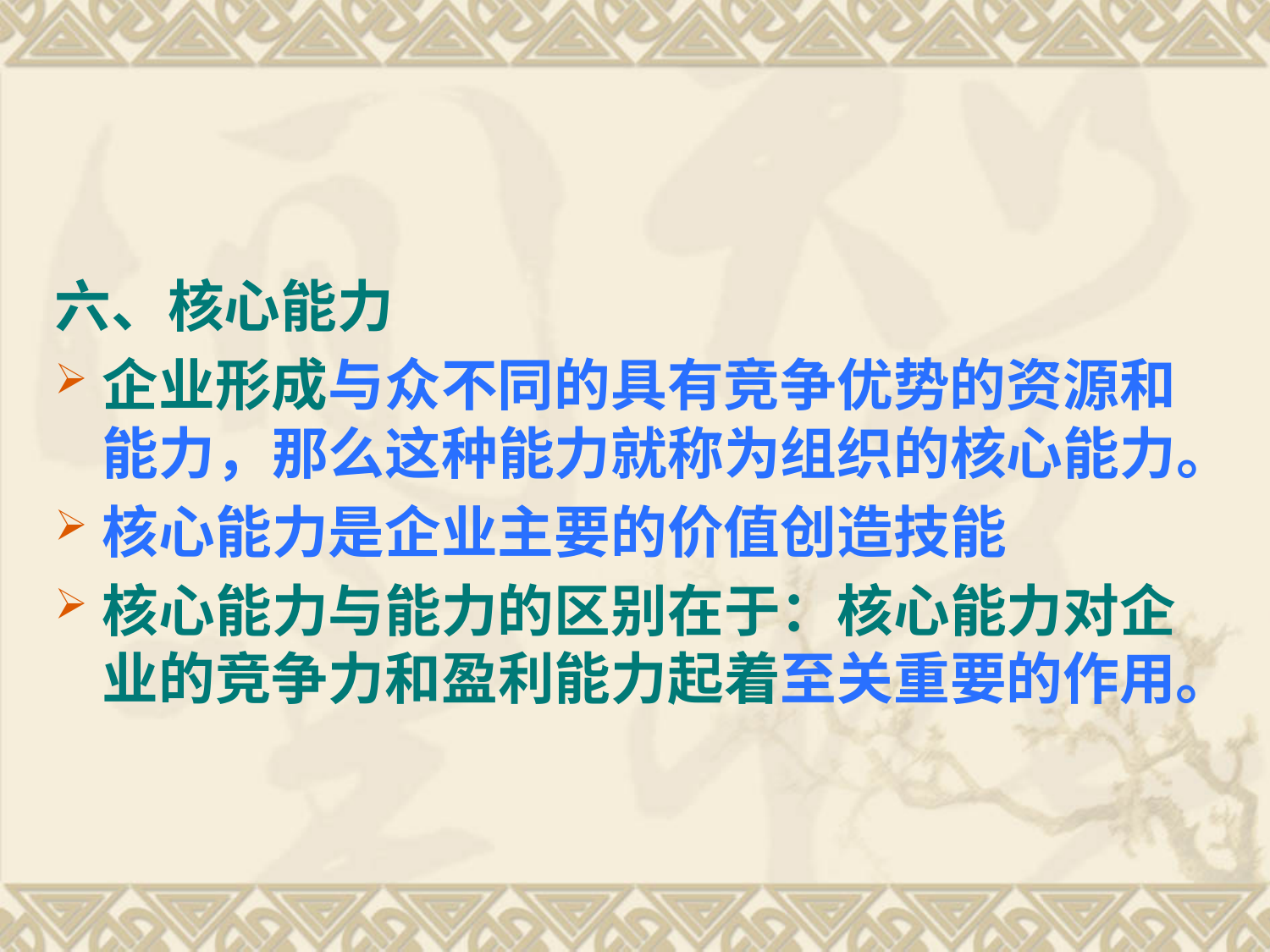

#
六、核心能力
企业形成与众不同的具有竞争优势的资源和能力，那么这种能力就称为组织的核心能力。
核心能力是企业主要的价值创造技能
核心能力与能力的区别在于：核心能力对企业的竞争力和盈利能力起着至关重要的作用。